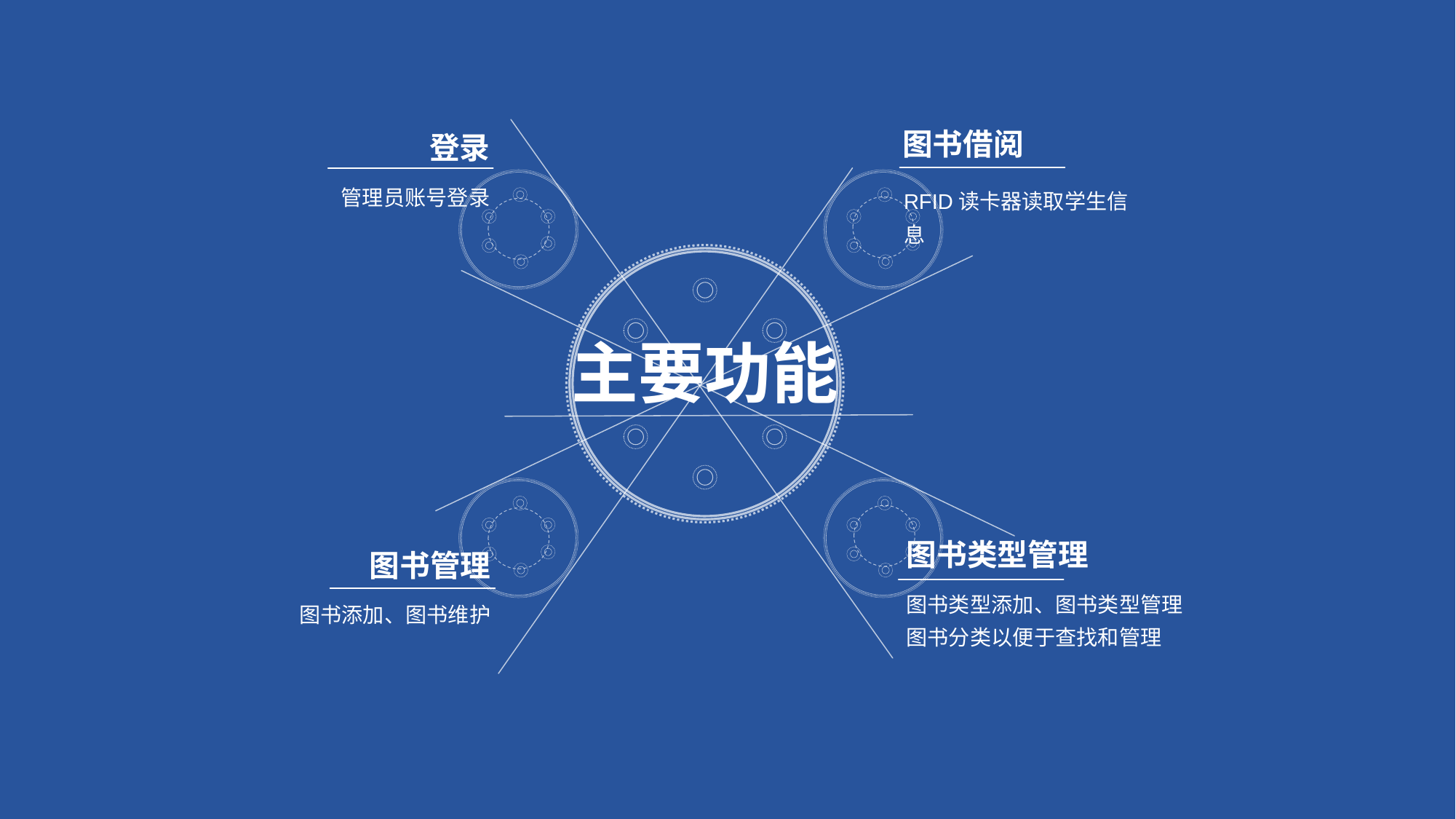

图书借阅
登录
管理员账号登录
RFID读卡器读取学生信息

主要功能
图书类型管理
图书类型添加、图书类型管理
图书分类以便于查找和管理
图书管理
图书添加、图书维护